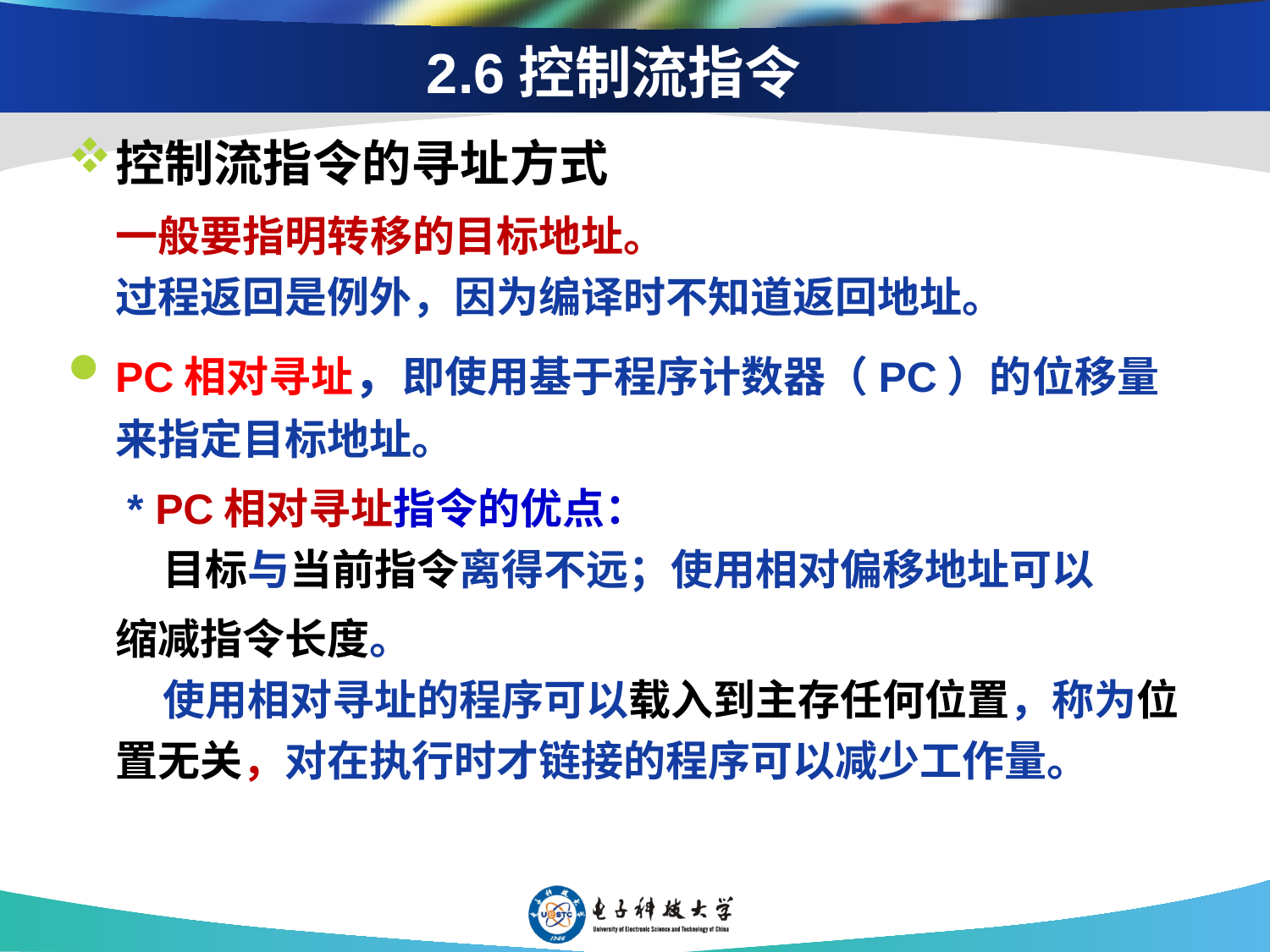

# 2.6控制流指令
控制流指令的寻址方式
    一般要指明转移的目标地址。
过程返回是例外，因为编译时不知道返回地址。
PC相对寻址，即使用基于程序计数器（PC）的位移量来指定目标地址。
     * PC相对寻址指令的优点：
     目标与当前指令离得不远；使用相对偏移地址可以
    缩减指令长度。
     使用相对寻址的程序可以载入到主存任何位置，称为位置无关，对在执行时才链接的程序可以减少工作量。

60